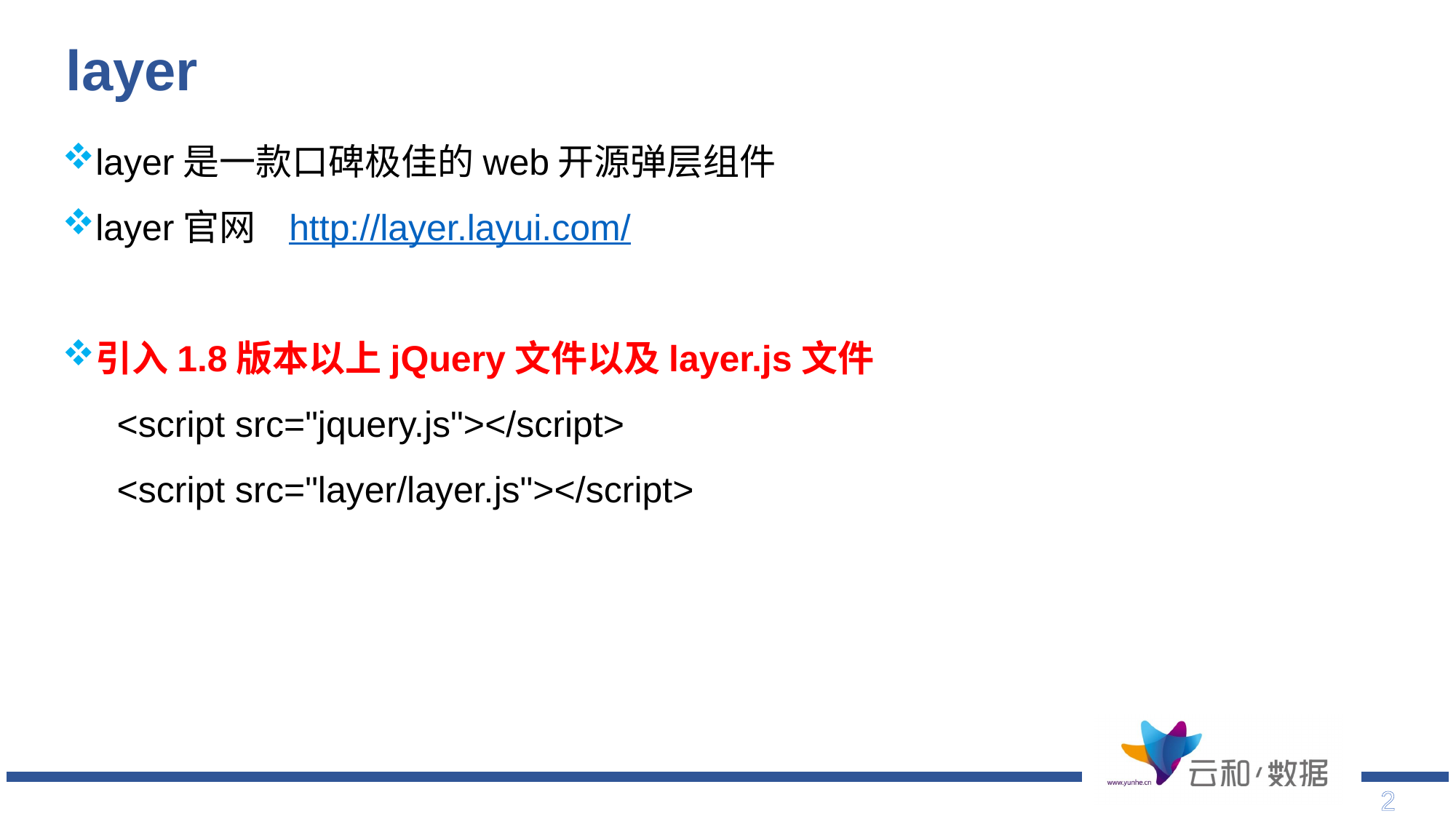

layer
layer是一款口碑极佳的web开源弹层组件
layer官网   http://layer.layui.com/

引入1.8版本以上jQuery文件以及layer.js文件
<script src="jquery.js"></script>
<script src="layer/layer.js"></script>